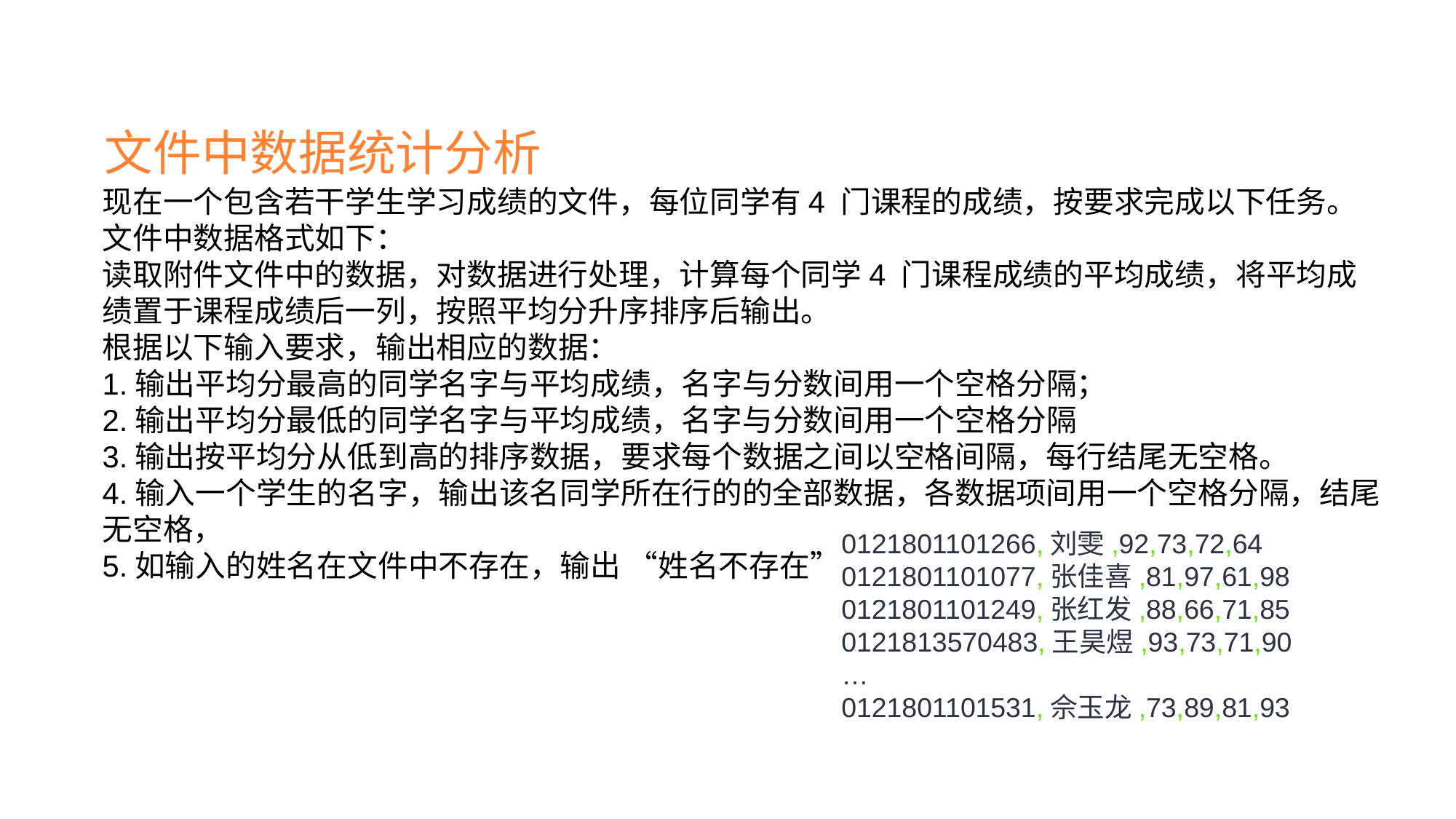

文件中数据统计分析
现在一个包含若干学生学习成绩的文件，每位同学有4 门课程的成绩，按要求完成以下任务。
文件中数据格式如下：
读取附件文件中的数据，对数据进行处理，计算每个同学4 门课程成绩的平均成绩，将平均成绩置于课程成绩后一列，按照平均分升序排序后输出。
根据以下输入要求，输出相应的数据：
1.输出平均分最高的同学名字与平均成绩，名字与分数间用一个空格分隔；
2.输出平均分最低的同学名字与平均成绩，名字与分数间用一个空格分隔
3.输出按平均分从低到高的排序数据，要求每个数据之间以空格间隔，每行结尾无空格。
4.输入一个学生的名字，输出该名同学所在行的的全部数据，各数据项间用一个空格分隔，结尾无空格，
5.如输入的姓名在文件中不存在，输出 “姓名不存在”

0121801101266,刘雯,92,73,72,64
0121801101077,张佳喜,81,97,61,98
0121801101249,张红发,88,66,71,85
0121813570483,王昊煜,93,73,71,90
…
0121801101531,佘玉龙,73,89,81,93